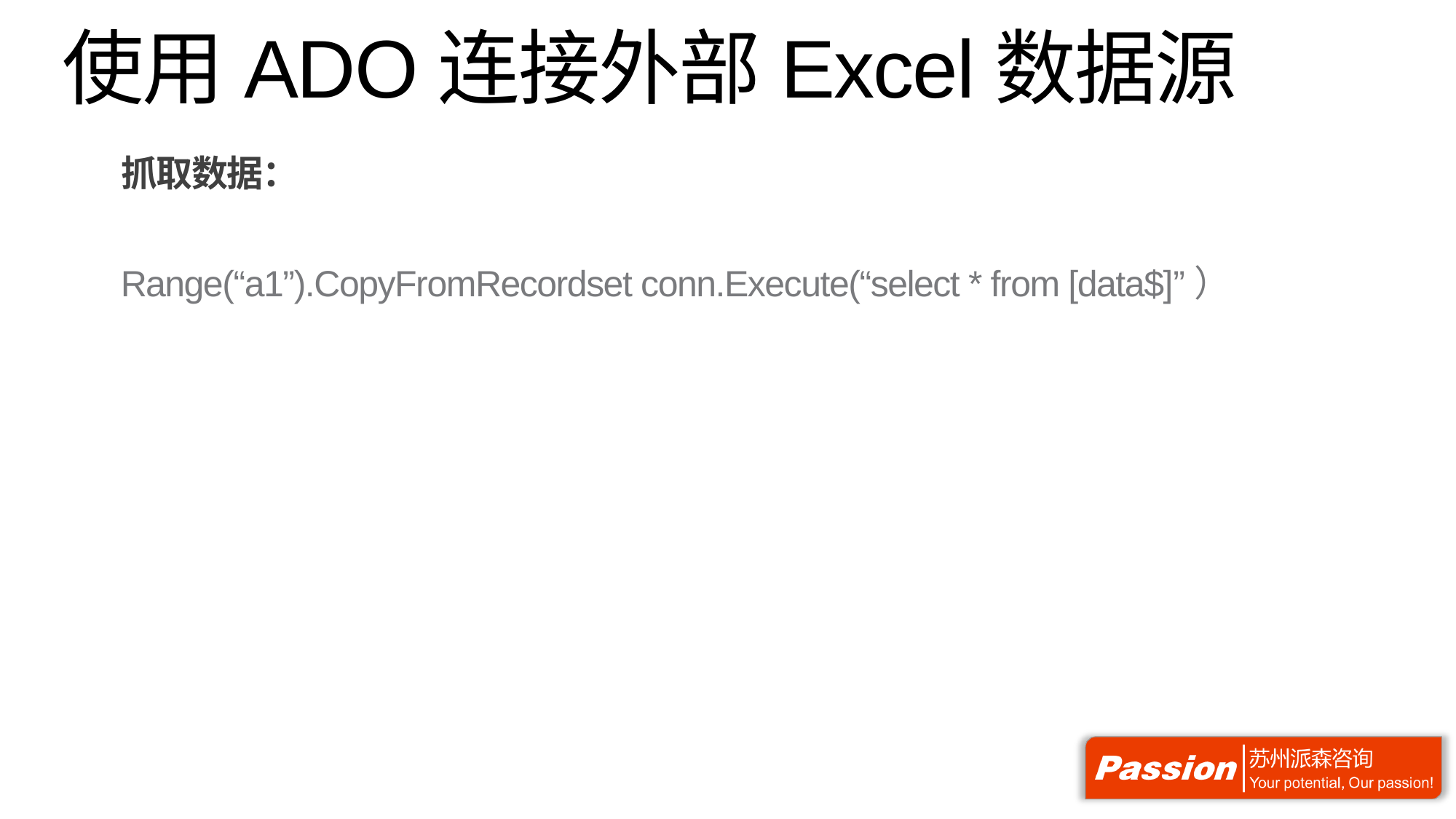

# 使用ADO连接外部Excel数据源
抓取数据：
Range(“a1”).CopyFromRecordset conn.Execute(“select * from [data$]”）